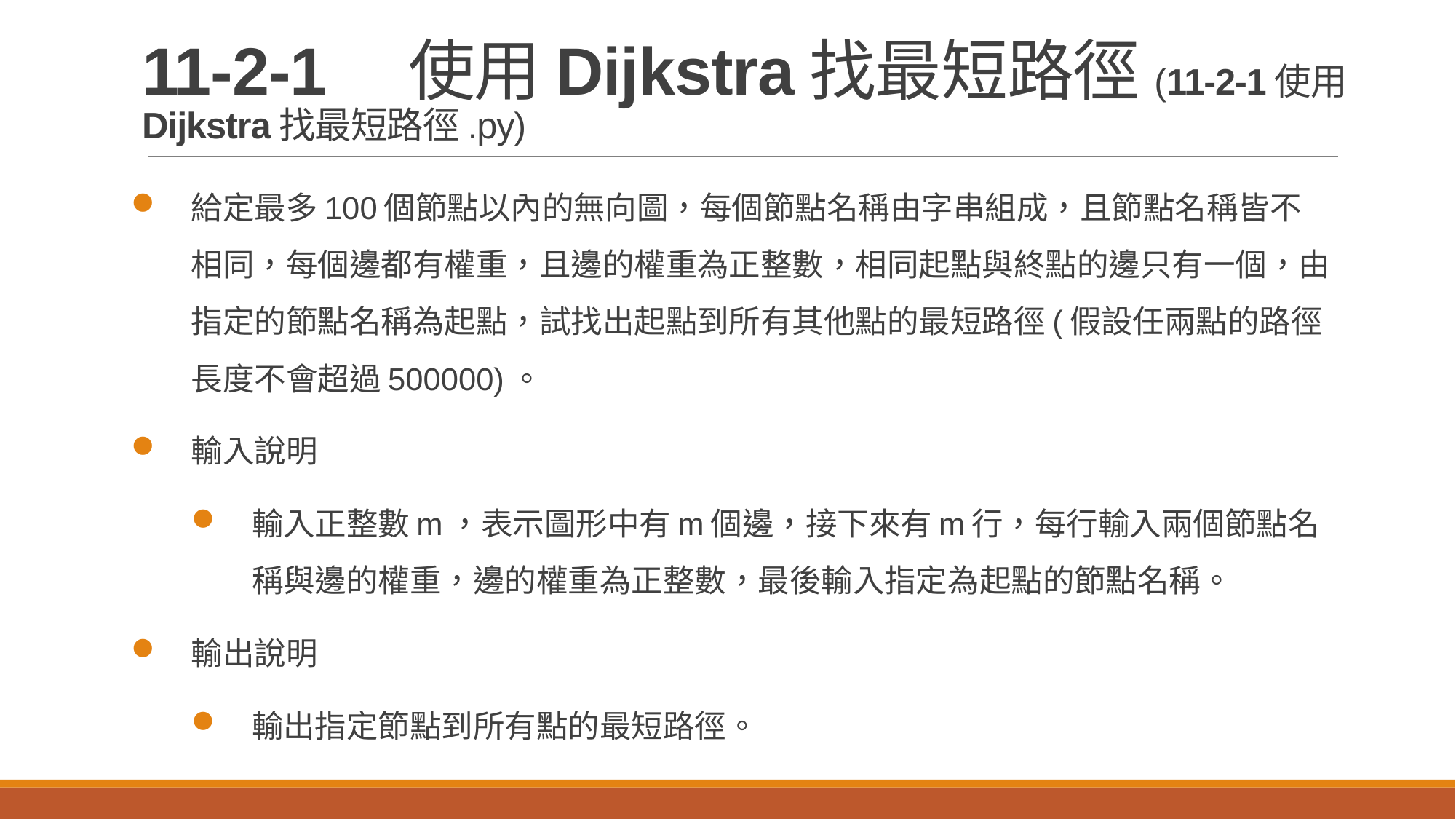

# 11-2-1　使用Dijkstra找最短路徑(11-2-1使用Dijkstra找最短路徑.py)
給定最多100個節點以內的無向圖，每個節點名稱由字串組成，且節點名稱皆不相同，每個邊都有權重，且邊的權重為正整數，相同起點與終點的邊只有一個，由指定的節點名稱為起點，試找出起點到所有其他點的最短路徑(假設任兩點的路徑長度不會超過500000)。
輸入說明
輸入正整數m，表示圖形中有m個邊，接下來有m行，每行輸入兩個節點名稱與邊的權重，邊的權重為正整數，最後輸入指定為起點的節點名稱。
輸出說明
輸出指定節點到所有點的最短路徑。